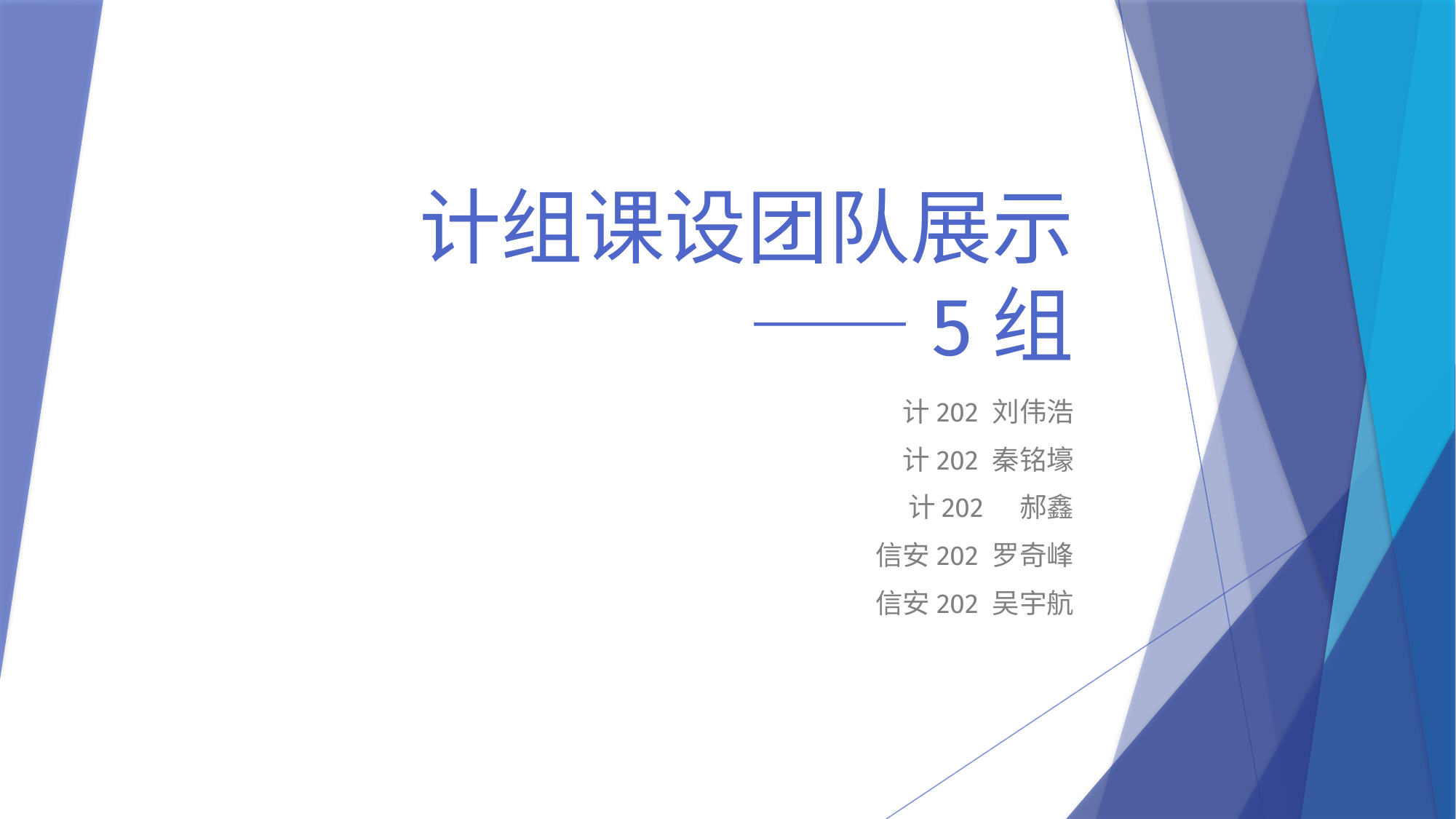

# 计组课设团队展示 ——5组
计202 刘伟浩
计202 秦铭壕
计202    郝鑫
信安202 罗奇峰
信安202 吴宇航